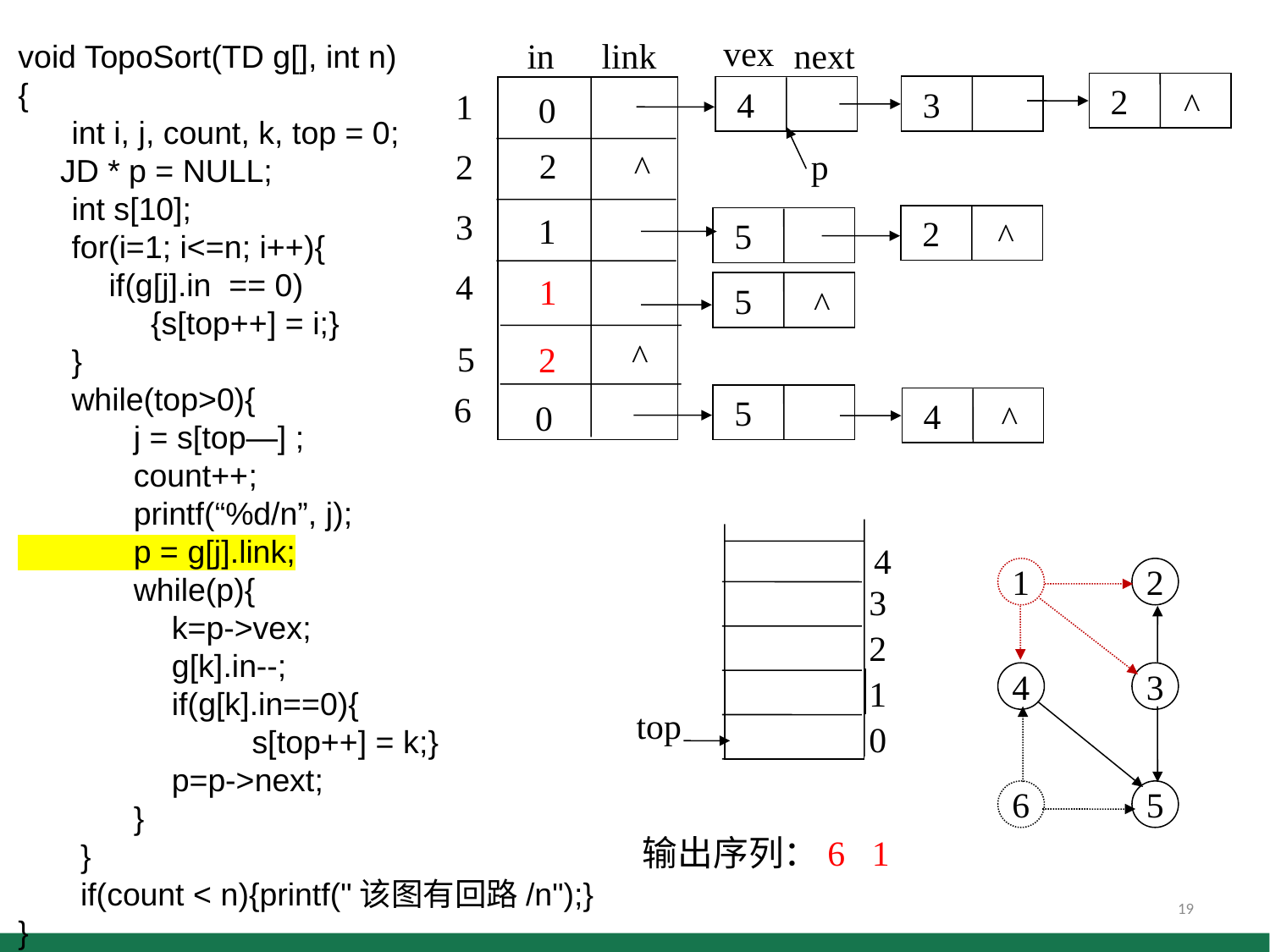

vex
in
link
next
 2

 3

 4

^

1
2
3
4
5
6
0
2

^

1
 2

^
 5

1
 5

^

^
2

 5

 4

0
^
void TopoSort(TD g[], int n)
{
      int i, j, count, k, top = 0;
      JD * p = NULL;
      int s[10];
      for(i=1; i<=n; i++){
             if(g[j].in  == 0)
                   {s[top++] = i;}
      }
      while(top>0){
             j = s[top—] ;
             count++;
             printf(“%d/n”, j);
             p = g[j].link;
             while(p){
	   k=p->vex;
         	   g[k].in--;
         	   if(g[k].in==0){
	            s[top++] = k;}
        	   p=p->next;
             }
       }
       if(count < n){printf("该图有回路/n");}
}

p

3
2
1
0
4

1
2

4
3

6
5

top

输出序列：6   1
19